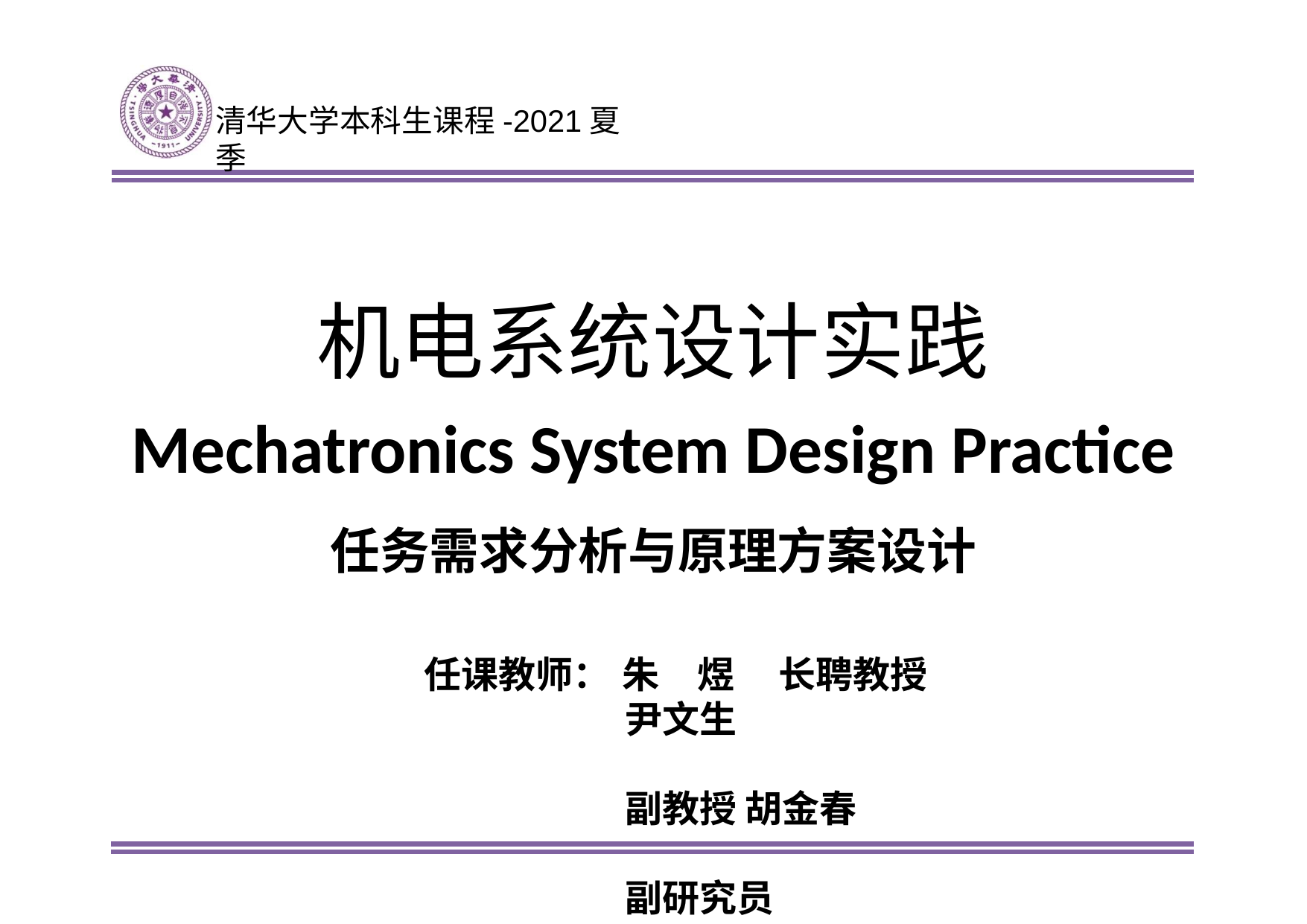

清华大学本科生课程-2021夏季

# 机电系统设计实践
Mechatronics System Design Practice
任务需求分析与原理方案设计
任课教师： 朱	煜	长聘教授
尹文生	副教授 胡金春	副研究员